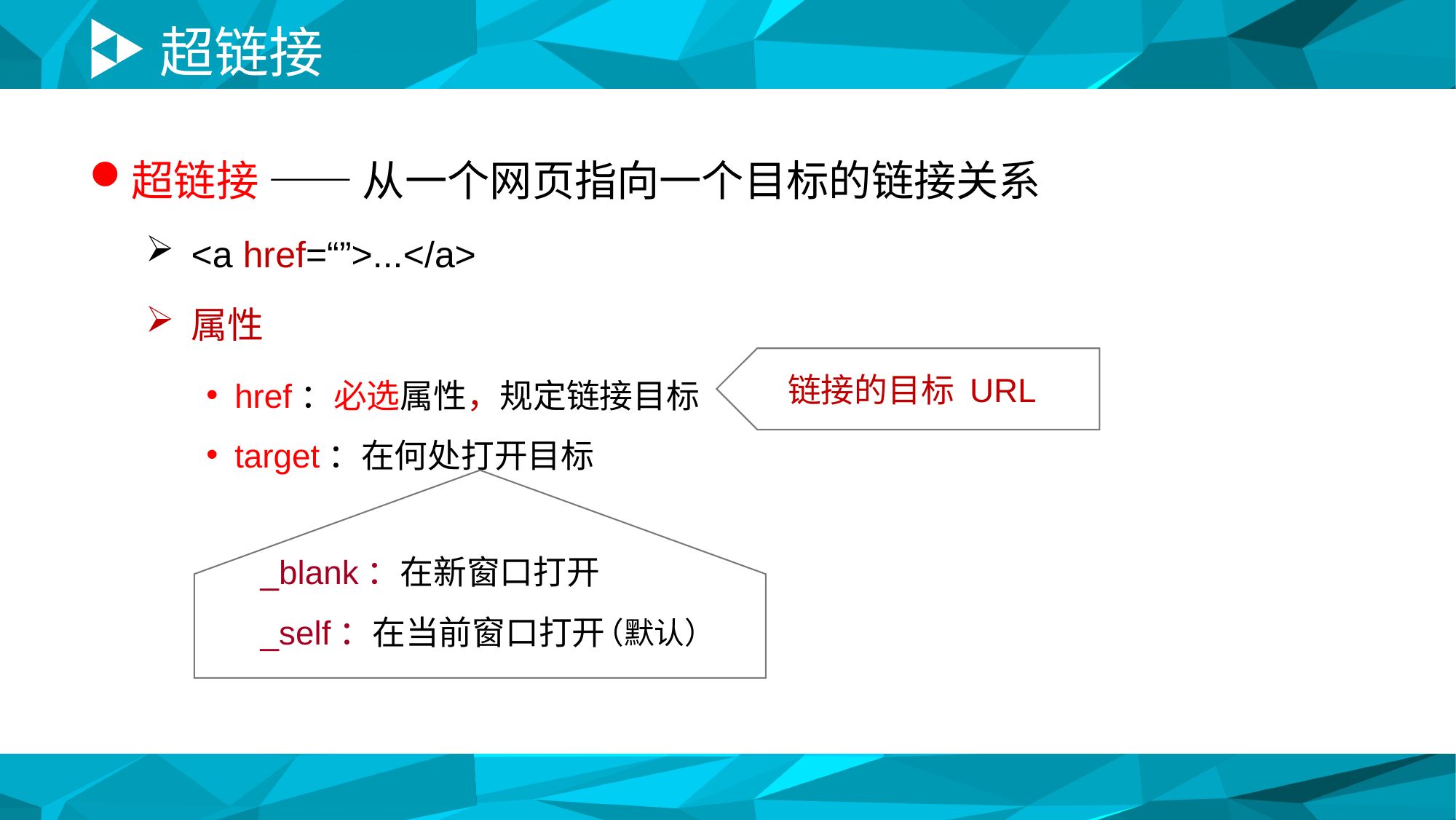

# 超链接
超链接 —— 从一个网页指向一个目标的链接关系
<a href=“”>...</a>
属性
href：必选属性，规定链接目标
target：在何处打开目标
 链接的目标 URL

 _blank：在新窗口打开
 _self：在当前窗口打开

（默认）